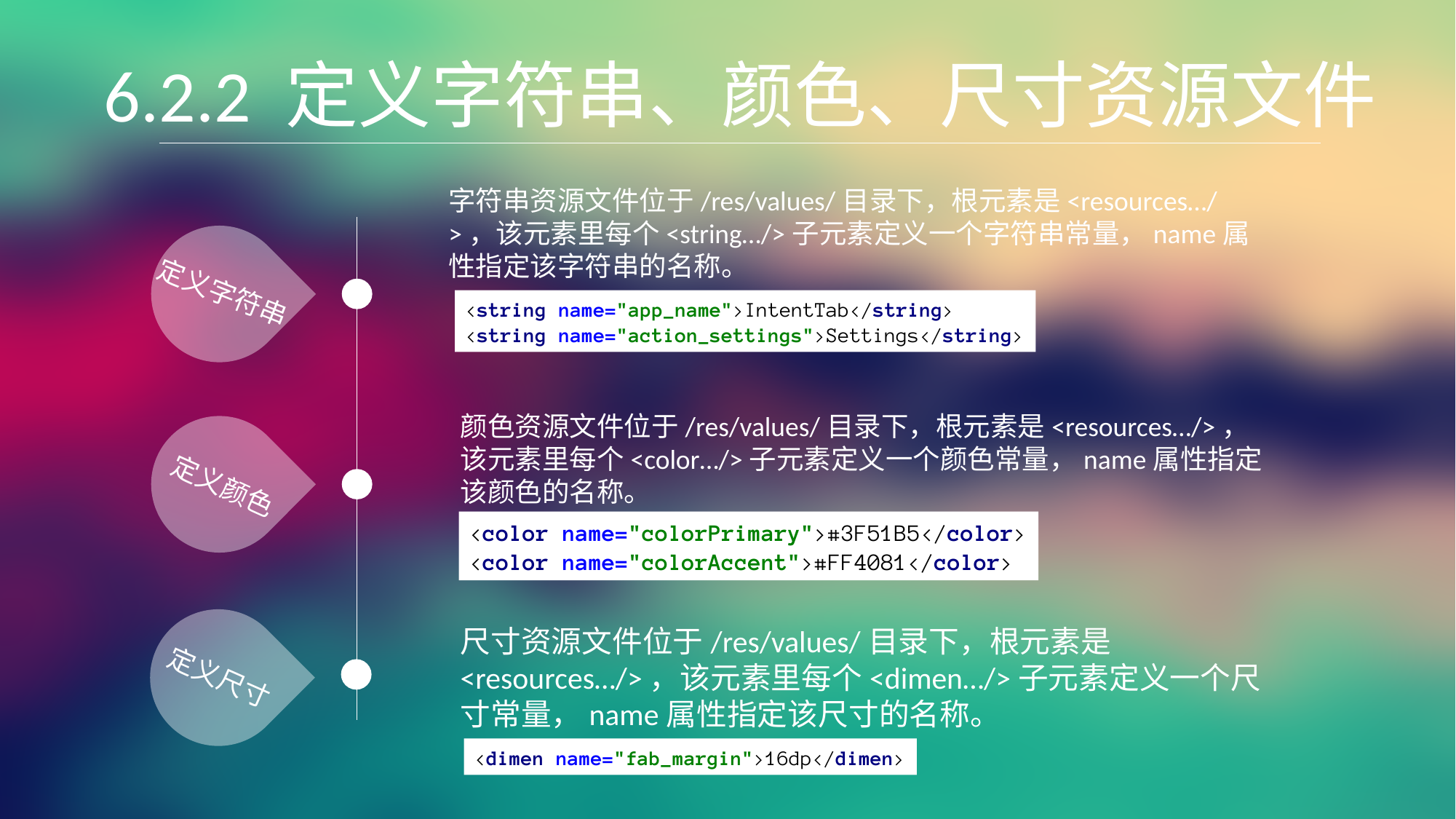

6.2.2 定义字符串、颜色、尺寸资源文件
字符串资源文件位于/res/values/目录下，根元素是<resources…/>，该元素里每个<string…/>子元素定义一个字符串常量，name属性指定该字符串的名称。

定义字符串
<string name="app_name">IntentTab</string>
<string name="action_settings">Settings</string>
颜色资源文件位于/res/values/目录下，根元素是<resources…/>，该元素里每个<color…/>子元素定义一个颜色常量，name属性指定该颜色的名称。
定义颜色
<color name="colorPrimary">#3F51B5</color>
<color name="colorAccent">#FF4081</color>
尺寸资源文件位于/res/values/目录下，根元素是<resources…/>，该元素里每个<dimen…/>子元素定义一个尺寸常量，name属性指定该尺寸的名称。
定义尺寸
<dimen name="fab_margin">16dp</dimen>